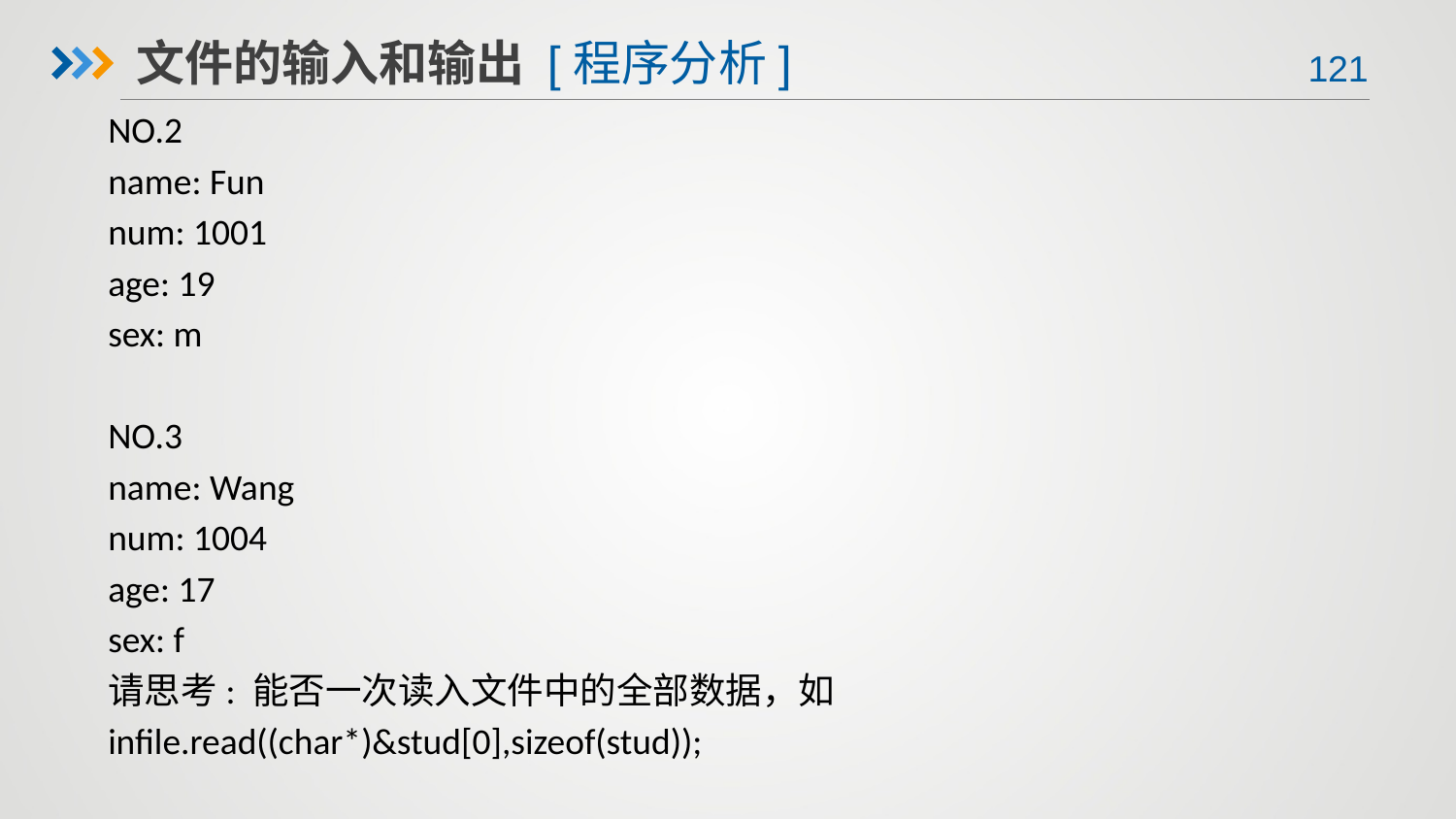

文件的输入和输出 [程序分析]
NO.2
name: Fun
num: 1001
age: 19
sex: m

NO.3
name: Wang
num: 1004
age: 17
sex: f
请思考: 能否一次读入文件中的全部数据，如
infile.read((char*)&stud[0],sizeof(stud));